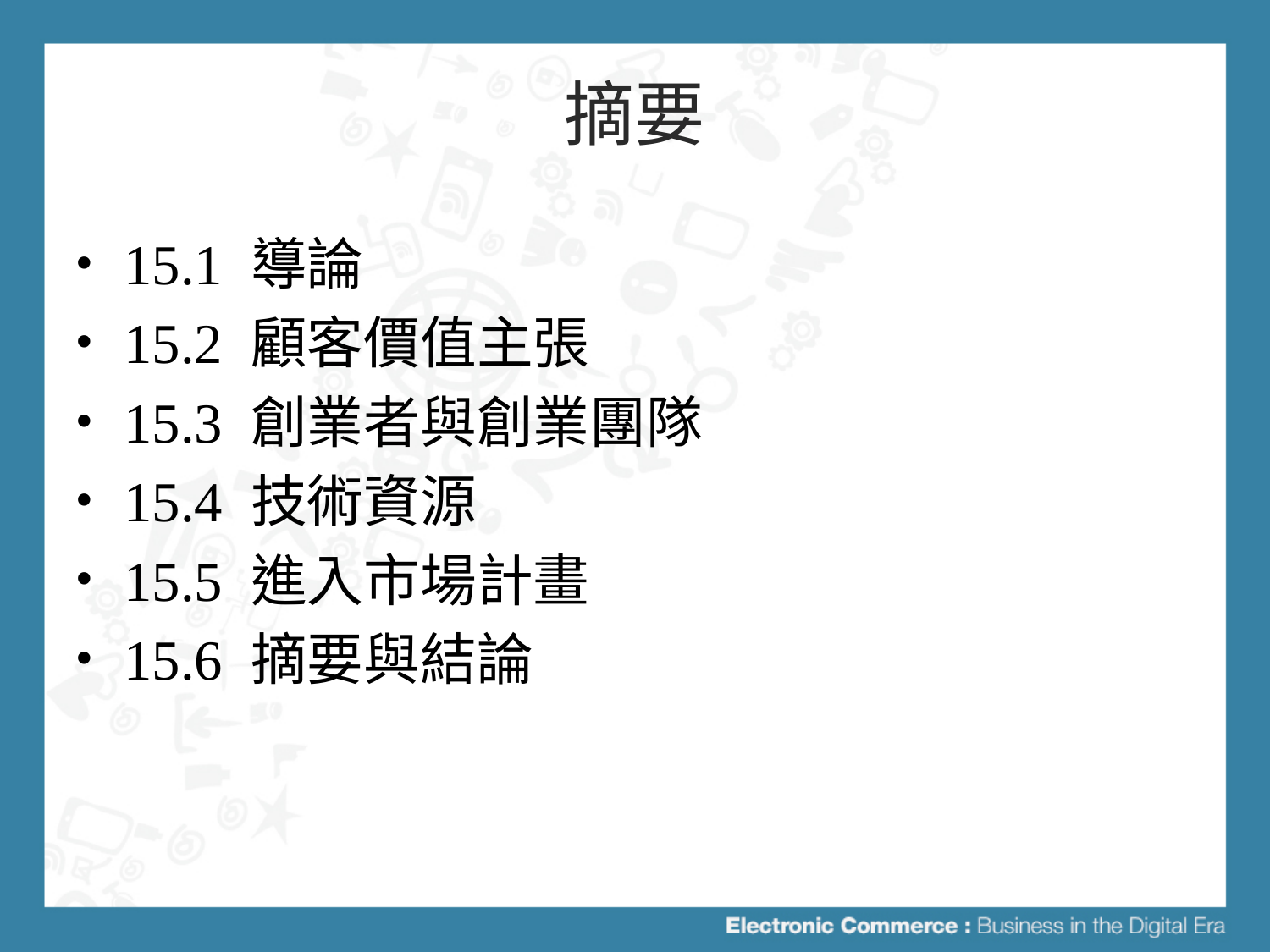

# 摘要
15.1 導論
15.2 顧客價值主張
15.3 創業者與創業團隊
15.4 技術資源
15.5 進入市場計畫
15.6 摘要與結論